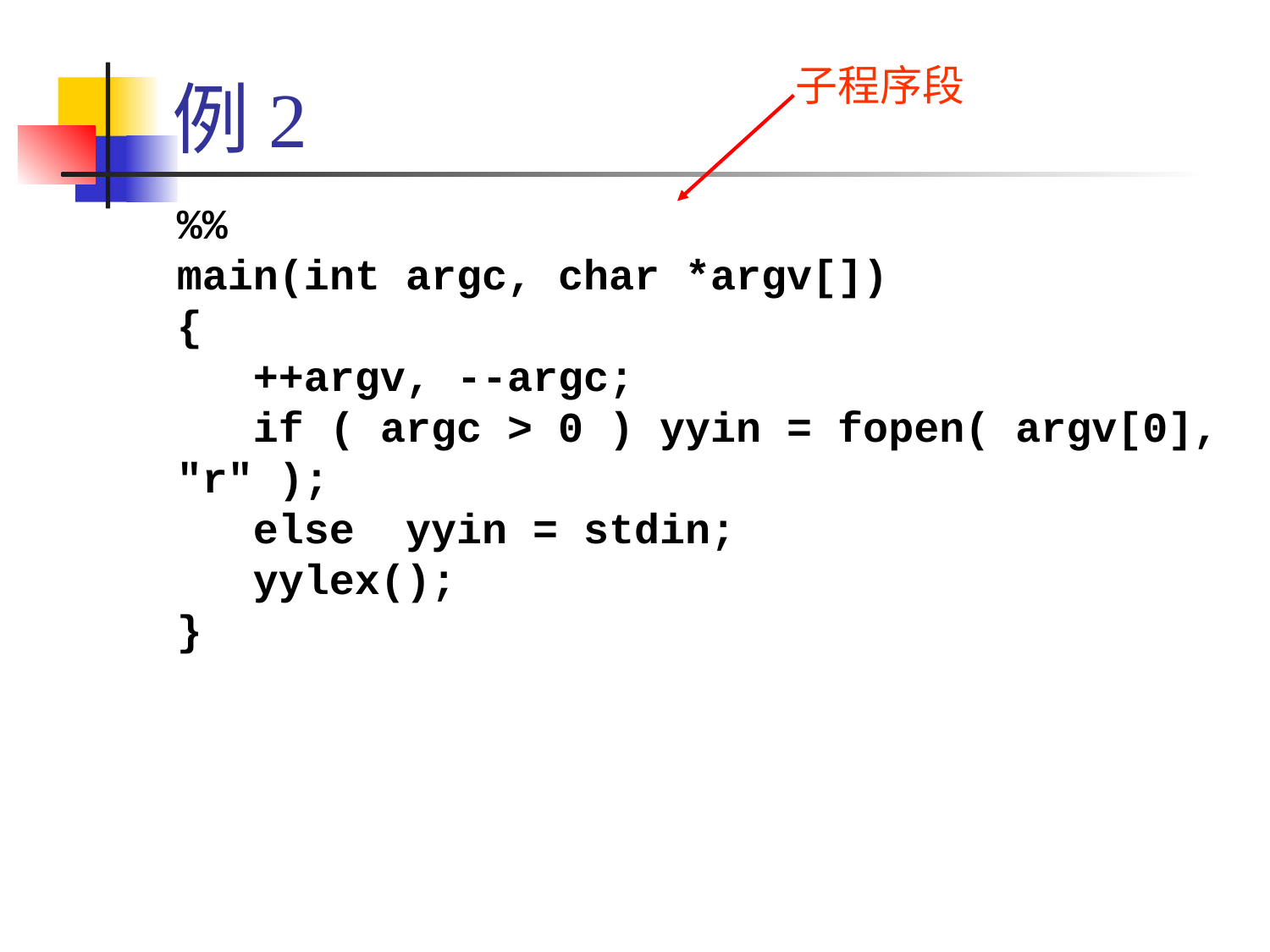

# 例2
子程序段

%%
main(int argc, char *argv[])
{
   ++argv, --argc;
   if ( argc > 0 ) yyin = fopen( argv[0], "r" );
   else  yyin = stdin;
   yylex();
}